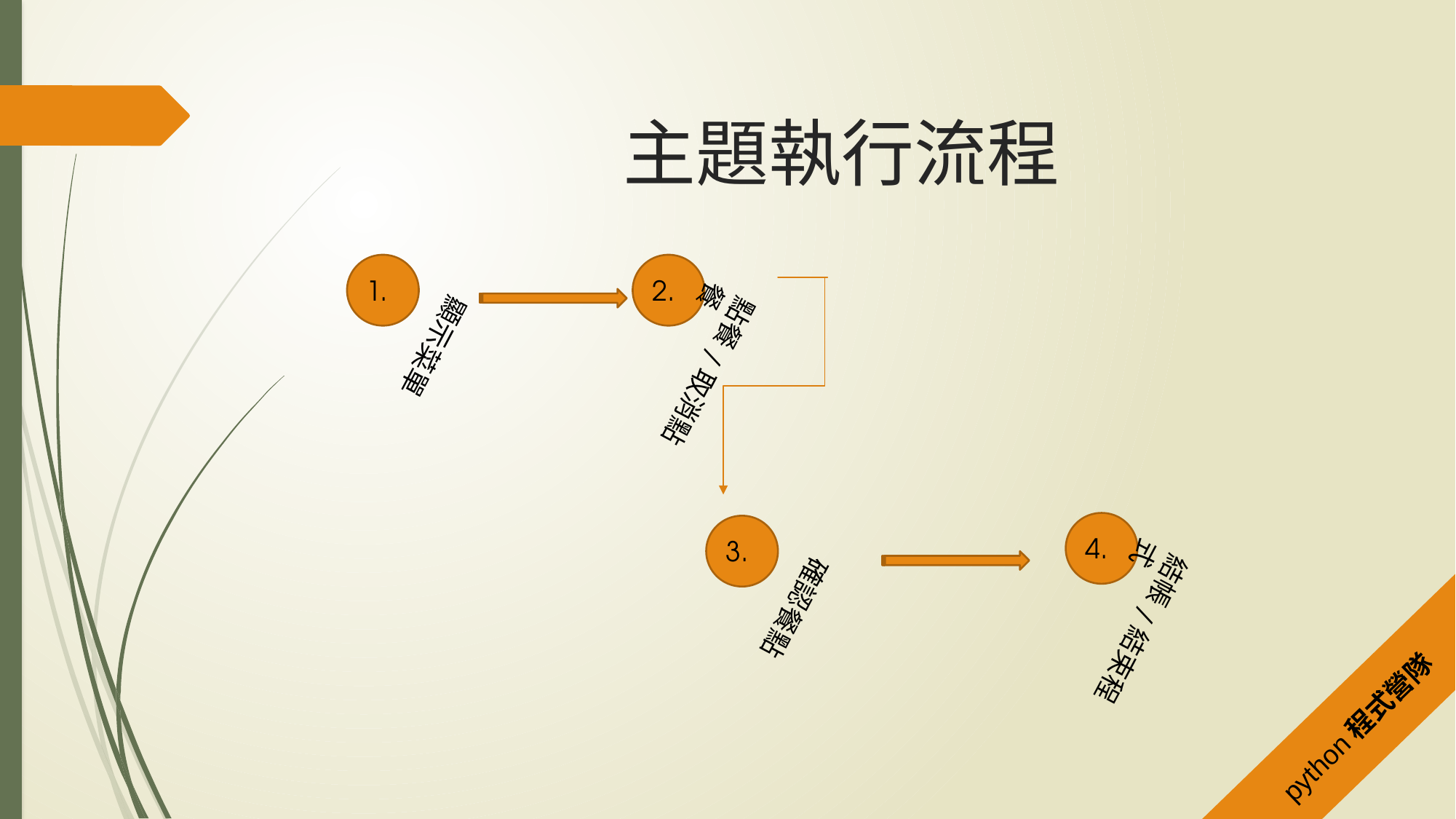

# 主題執行流程

1.

2.
點餐/取消點餐
顯示菜單

4.
結帳/結束程式

3.
確認餐點

python程式營隊